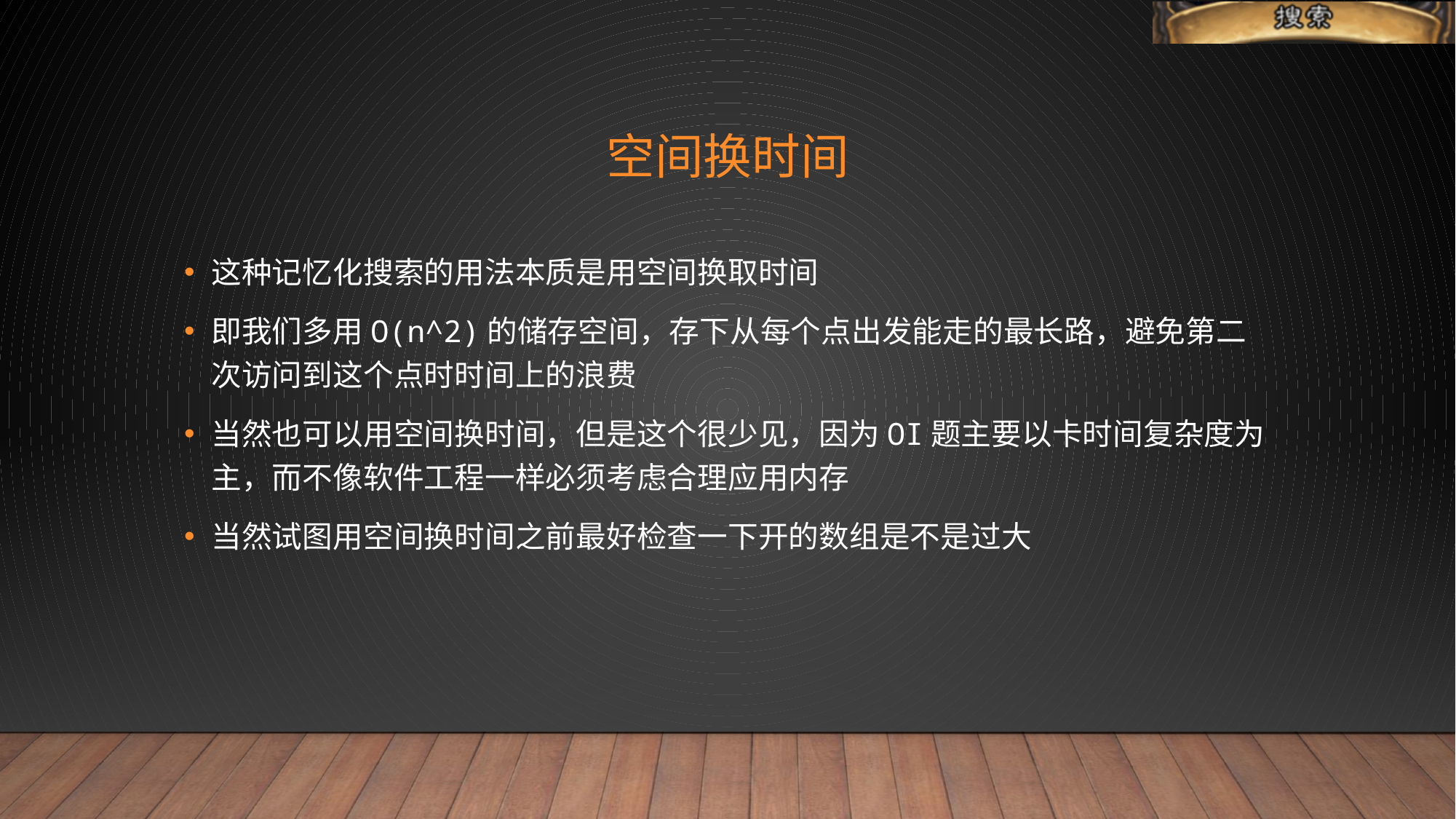

# 空间换时间
这种记忆化搜索的用法本质是用空间换取时间
即我们多用O(n^2)的储存空间，存下从每个点出发能走的最长路，避免第二次访问到这个点时时间上的浪费
当然也可以用空间换时间，但是这个很少见，因为OI题主要以卡时间复杂度为主，而不像软件工程一样必须考虑合理应用内存
当然试图用空间换时间之前最好检查一下开的数组是不是过大